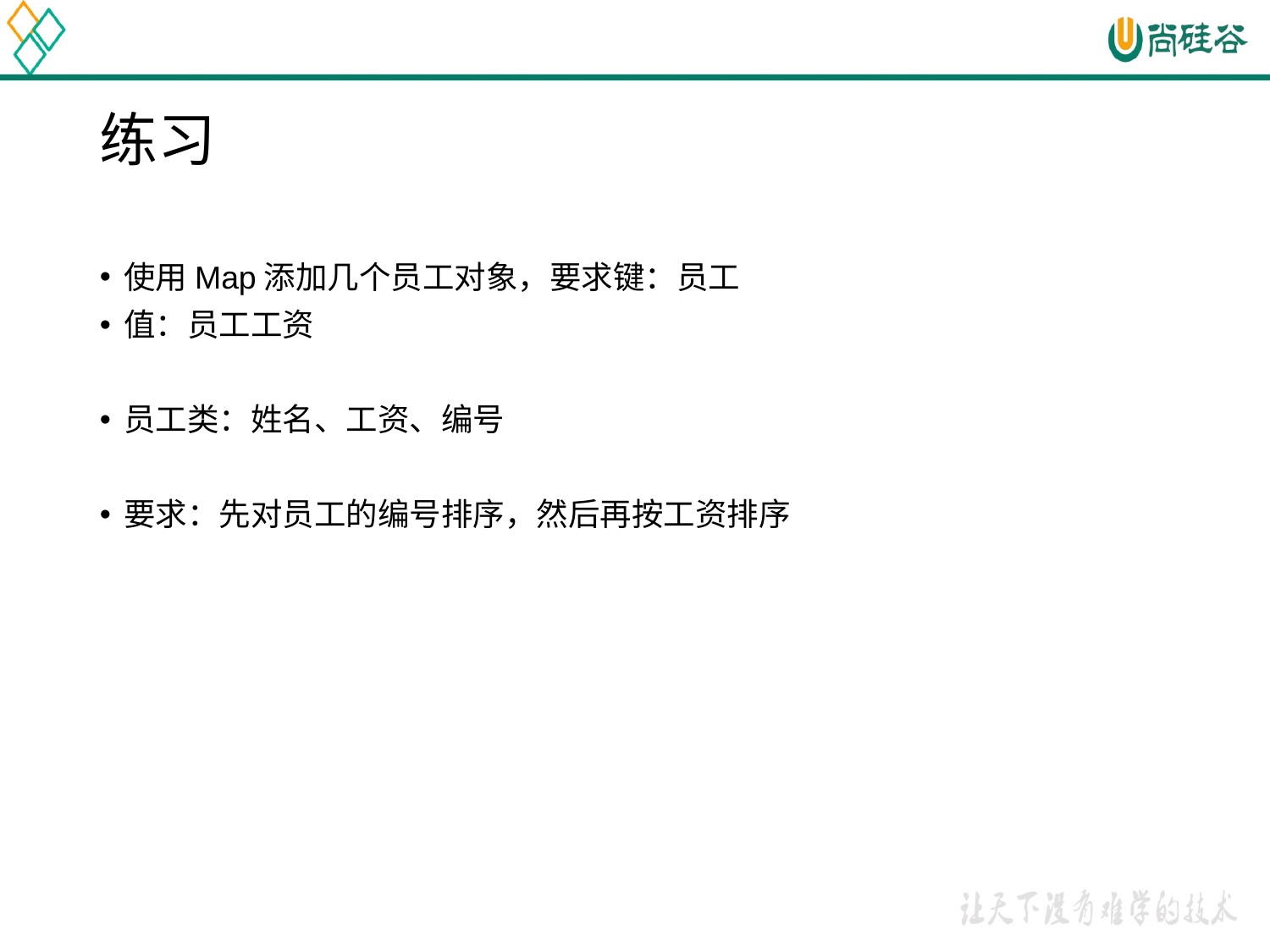

# 练习
使用Map添加几个员工对象，要求键：员工
值：员工工资

员工类：姓名、工资、编号

要求：先对员工的编号排序，然后再按工资排序